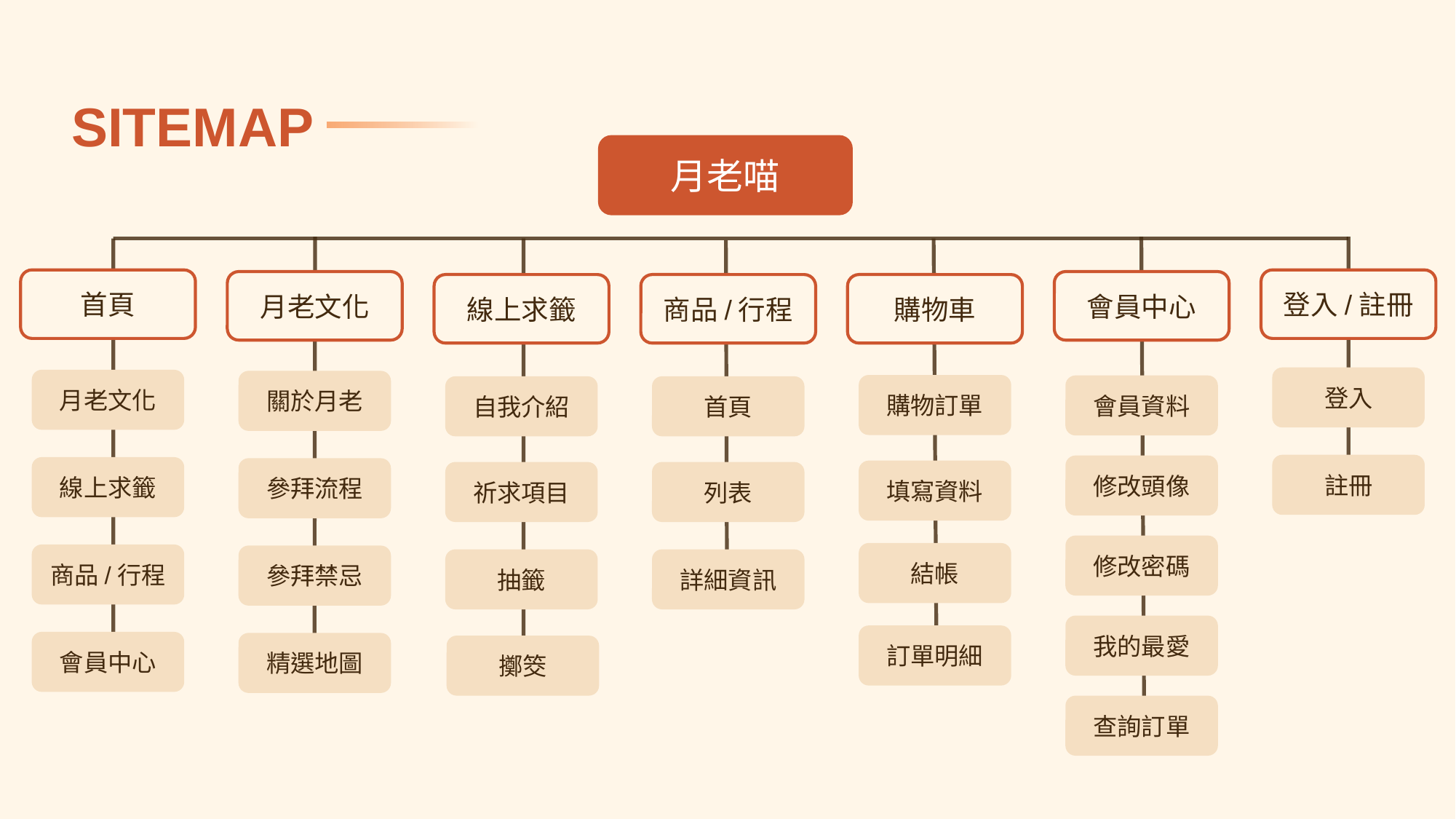

# SITEMAP

月老喵
首頁
登入/註冊
月老文化
關於月老
參拜流程
參拜禁忌
精選地圖
會員中心
會員資料
修改頭像
修改密碼
我的最愛
查詢訂單
線上求籤
自我介紹
祈求項目
抽籤
擲筊
商品/行程
首頁
列表
詳細資訊
購物車
購物訂單
填寫資料
結帳
訂單明細
登入
月老文化
註冊
線上求籤
商品/行程
會員中心